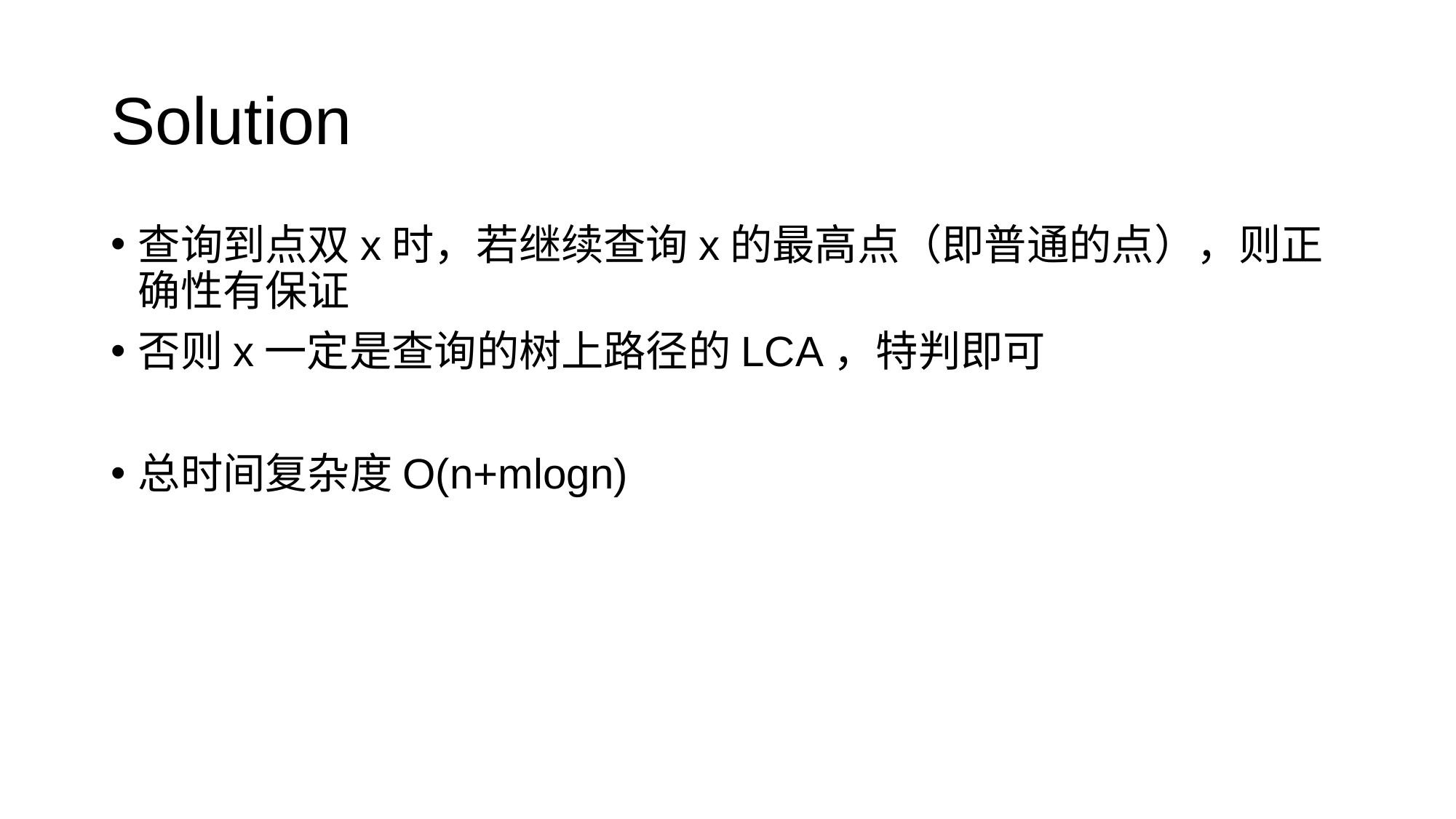

# Solution
查询到点双x时，若继续查询x的最高点（即普通的点），则正确性有保证
否则x一定是查询的树上路径的LCA，特判即可

总时间复杂度O(n+mlogn)